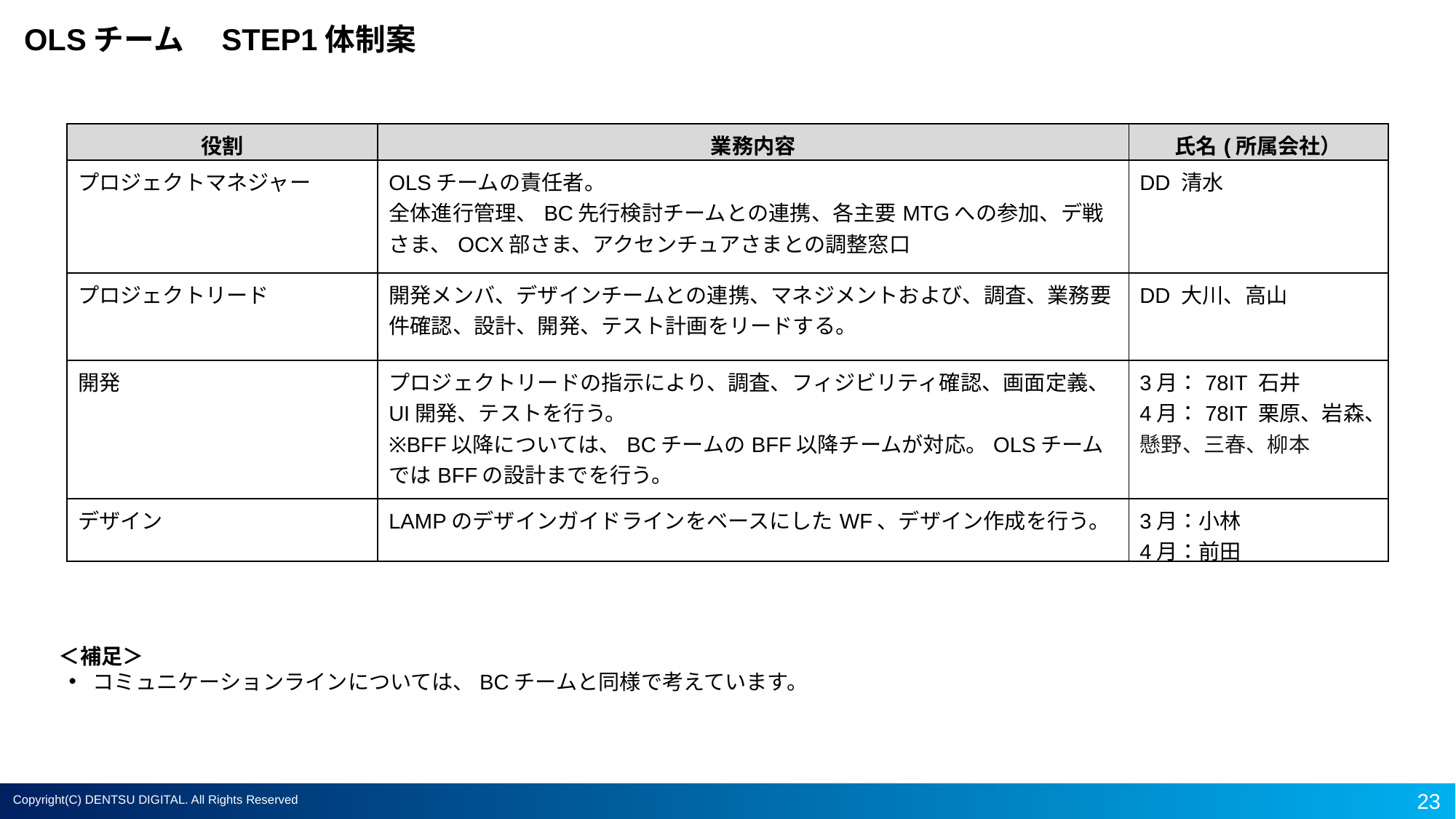

OLSチーム　STEP1体制案
| 役割 | 業務内容 | 氏名(所属会社） |
| --- | --- | --- |
| プロジェクトマネジャー | OLSチームの責任者。 全体進行管理、BC先行検討チームとの連携、各主要MTGへの参加、デ戦さま、OCX部さま、アクセンチュアさまとの調整窓口 | DD 清水 |
| プロジェクトリード | 開発メンバ、デザインチームとの連携、マネジメントおよび、調査、業務要件確認、設計、開発、テスト計画をリードする。 | DD 大川、高山 |
| 開発 | プロジェクトリードの指示により、調査、フィジビリティ確認、画面定義、UI開発、テストを行う。 ※BFF以降については、BCチームのBFF以降チームが対応。OLSチームではBFFの設計までを行う。 | 3月：78IT 石井 4月：78IT 栗原、岩森、懸野、三春、柳本 |
| デザイン | LAMPのデザインガイドラインをベースにしたWF、デザイン作成を行う。 | 3月：小林 4月：前田 |

＜補足＞
コミュニケーションラインについては、BCチームと同様で考えています。
23